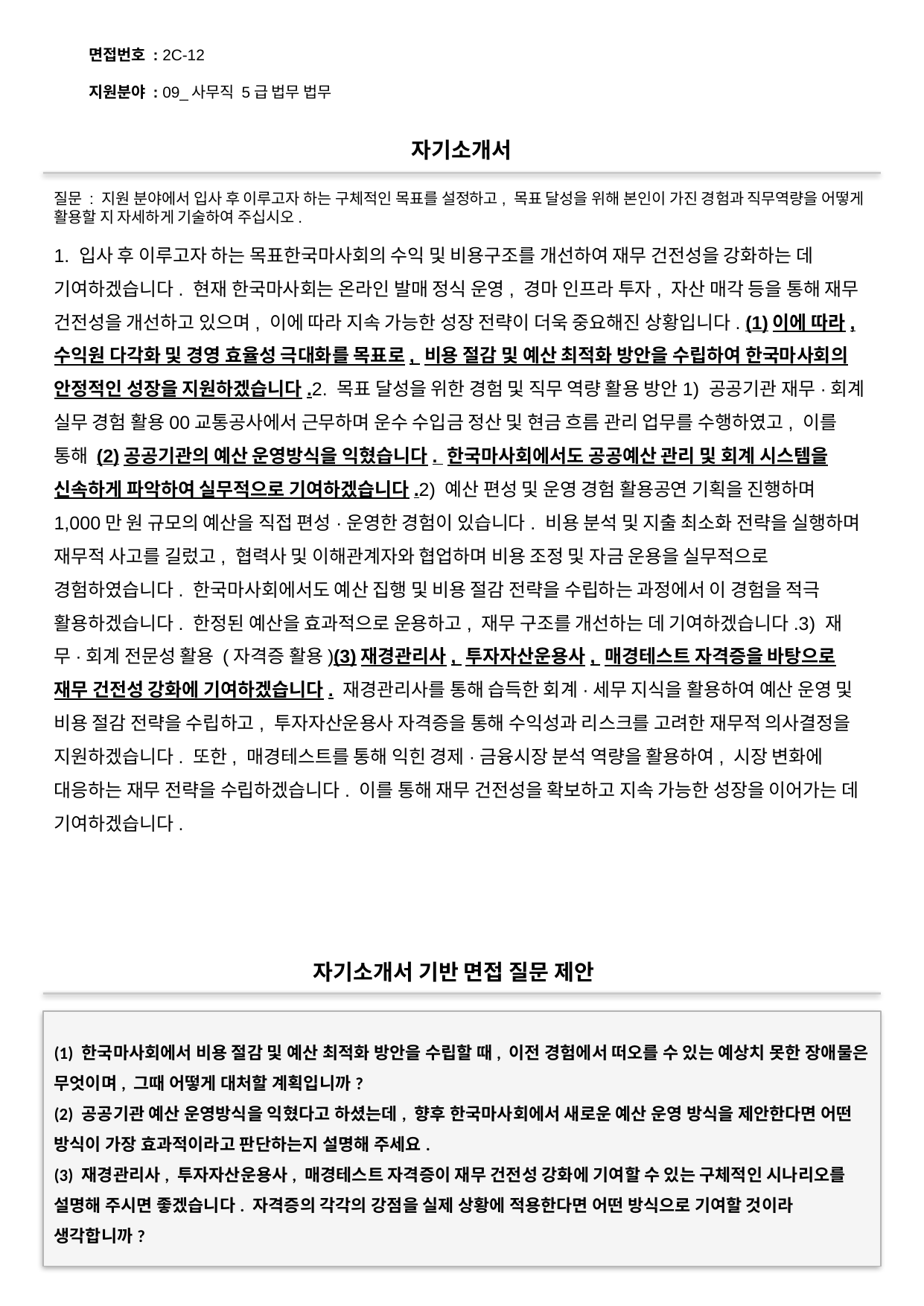

면접번호 : 2C-12

지원분야 : 09_사무직 5급 법무 법무
#

자기소개서

질문 : 지원 분야에서 입사 후 이루고자 하는 구체적인 목표를 설정하고, 목표 달성을 위해 본인이 가진 경험과 직무역량을 어떻게 활용할 지 자세하게 기술하여 주십시오.

1. 입사 후 이루고자 하는 목표한국마사회의 수익 및 비용구조를 개선하여 재무 건전성을 강화하는 데 기여하겠습니다. 현재 한국마사회는 온라인 발매 정식 운영, 경마 인프라 투자, 자산 매각 등을 통해 재무 건전성을 개선하고 있으며, 이에 따라 지속 가능한 성장 전략이 더욱 중요해진 상황입니다. (1)이에 따라, 수익원 다각화 및 경영 효율성 극대화를 목표로, 비용 절감 및 예산 최적화 방안을 수립하여 한국마사회의 안정적인 성장을 지원하겠습니다.2. 목표 달성을 위한 경험 및 직무 역량 활용 방안1) 공공기관 재무·회계 실무 경험 활용00교통공사에서 근무하며 운수 수입금 정산 및 현금 흐름 관리 업무를 수행하였고, 이를 통해 (2)공공기관의 예산 운영방식을 익혔습니다. 한국마사회에서도 공공예산 관리 및 회계 시스템을 신속하게 파악하여 실무적으로 기여하겠습니다.2) 예산 편성 및 운영 경험 활용공연 기획을 진행하며 1,000만 원 규모의 예산을 직접 편성·운영한 경험이 있습니다. 비용 분석 및 지출 최소화 전략을 실행하며 재무적 사고를 길렀고, 협력사 및 이해관계자와 협업하며 비용 조정 및 자금 운용을 실무적으로 경험하였습니다. 한국마사회에서도 예산 집행 및 비용 절감 전략을 수립하는 과정에서 이 경험을 적극 활용하겠습니다. 한정된 예산을 효과적으로 운용하고, 재무 구조를 개선하는 데 기여하겠습니다.3) 재무·회계 전문성 활용 (자격증 활용)(3)재경관리사, 투자자산운용사, 매경테스트 자격증을 바탕으로 재무 건전성 강화에 기여하겠습니다. 재경관리사를 통해 습득한 회계·세무 지식을 활용하여 예산 운영 및 비용 절감 전략을 수립하고, 투자자산운용사 자격증을 통해 수익성과 리스크를 고려한 재무적 의사결정을 지원하겠습니다. 또한, 매경테스트를 통해 익힌 경제·금융시장 분석 역량을 활용하여, 시장 변화에 대응하는 재무 전략을 수립하겠습니다. 이를 통해 재무 건전성을 확보하고 지속 가능한 성장을 이어가는 데 기여하겠습니다.

자기소개서 기반 면접 질문 제안

(1) 한국마사회에서 비용 절감 및 예산 최적화 방안을 수립할 때, 이전 경험에서 떠오를 수 있는 예상치 못한 장애물은 무엇이며, 그때 어떻게 대처할 계획입니까?
(2) 공공기관 예산 운영방식을 익혔다고 하셨는데, 향후 한국마사회에서 새로운 예산 운영 방식을 제안한다면 어떤 방식이 가장 효과적이라고 판단하는지 설명해 주세요.
(3) 재경관리사, 투자자산운용사, 매경테스트 자격증이 재무 건전성 강화에 기여할 수 있는 구체적인 시나리오를 설명해 주시면 좋겠습니다. 자격증의 각각의 강점을 실제 상황에 적용한다면 어떤 방식으로 기여할 것이라 생각합니까?